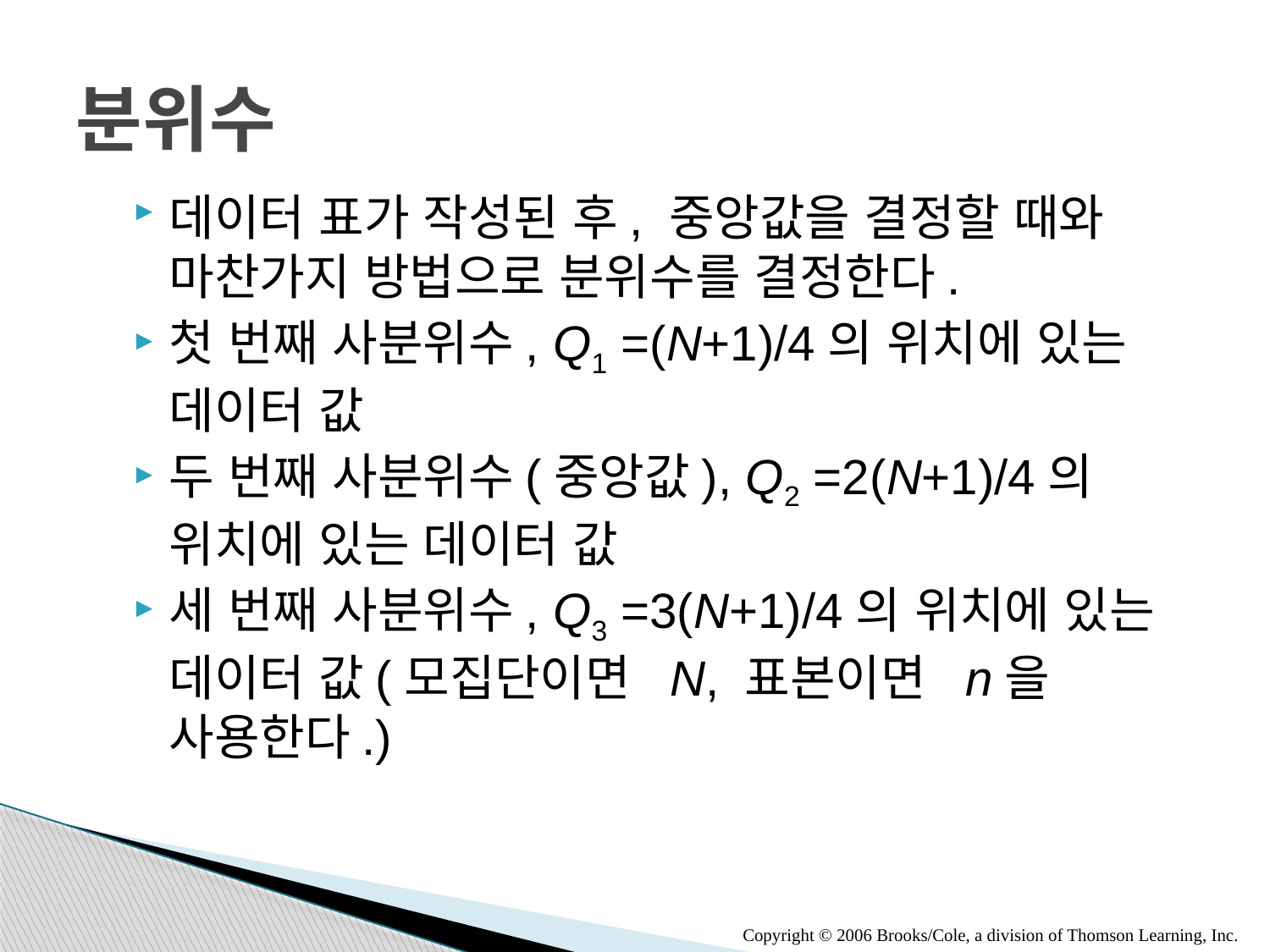

# 분위수
데이터 표가 작성된 후, 중앙값을 결정할 때와 마찬가지 방법으로 분위수를 결정한다.
첫 번째 사분위수, Q1 =(N+1)/4의 위치에 있는 데이터 값
두 번째 사분위수(중앙값), Q2 =2(N+1)/4의 위치에 있는 데이터 값
세 번째 사분위수, Q3 =3(N+1)/4의 위치에 있는 데이터 값(모집단이면  N, 표본이면  n을 사용한다.)